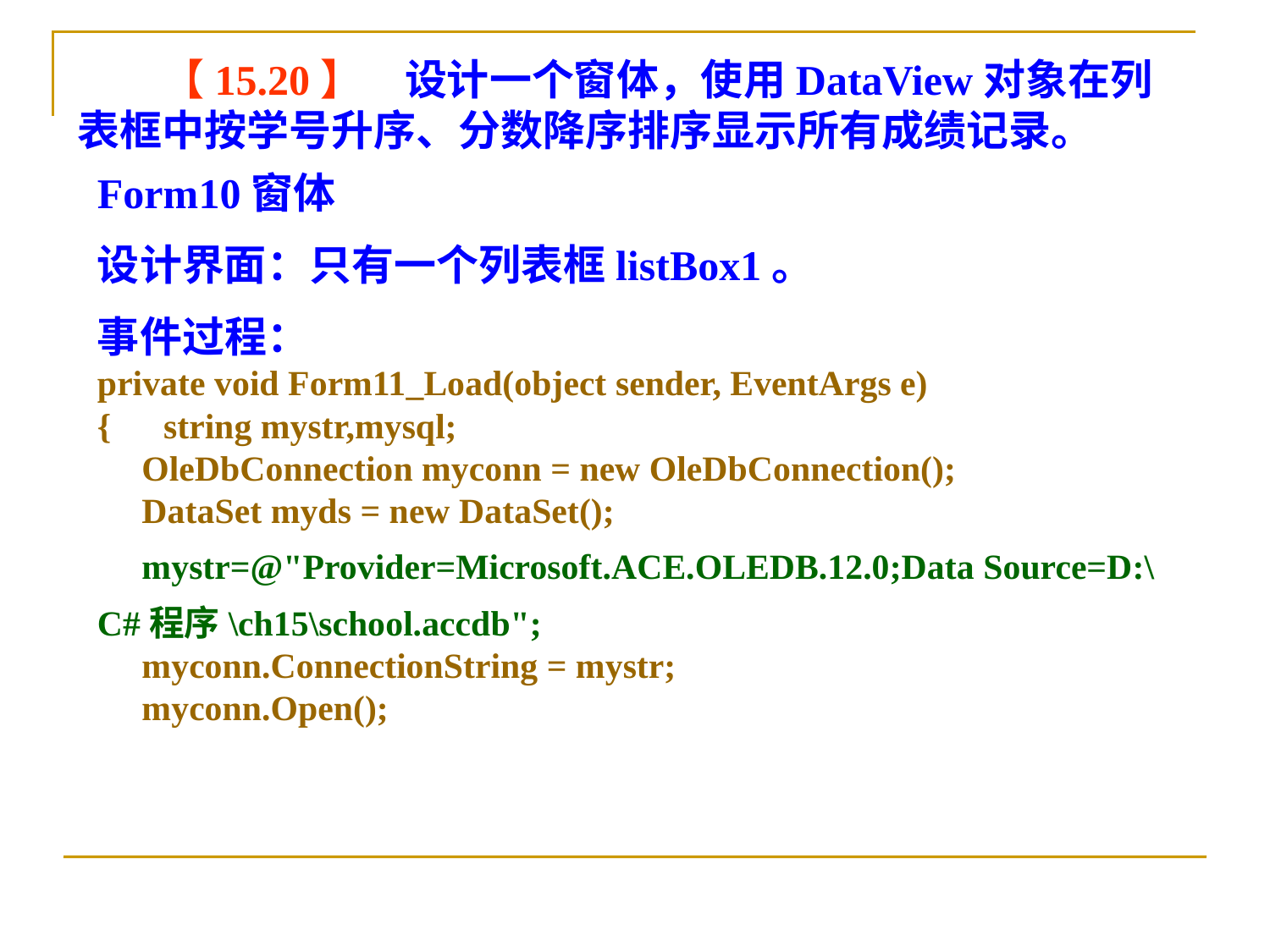

【15.20】　设计一个窗体，使用DataView对象在列表框中按学号升序、分数降序排序显示所有成绩记录。
Form10窗体
设计界面：只有一个列表框listBox1。
事件过程：
private void Form11_Load(object sender, EventArgs e)
{　string mystr,mysql;
     OleDbConnection myconn = new OleDbConnection();
     DataSet myds = new DataSet();
     mystr=@"Provider=Microsoft.ACE.OLEDB.12.0;Data Source=D:\C#程序\ch15\school.accdb";
     myconn.ConnectionString = mystr;
     myconn.Open();